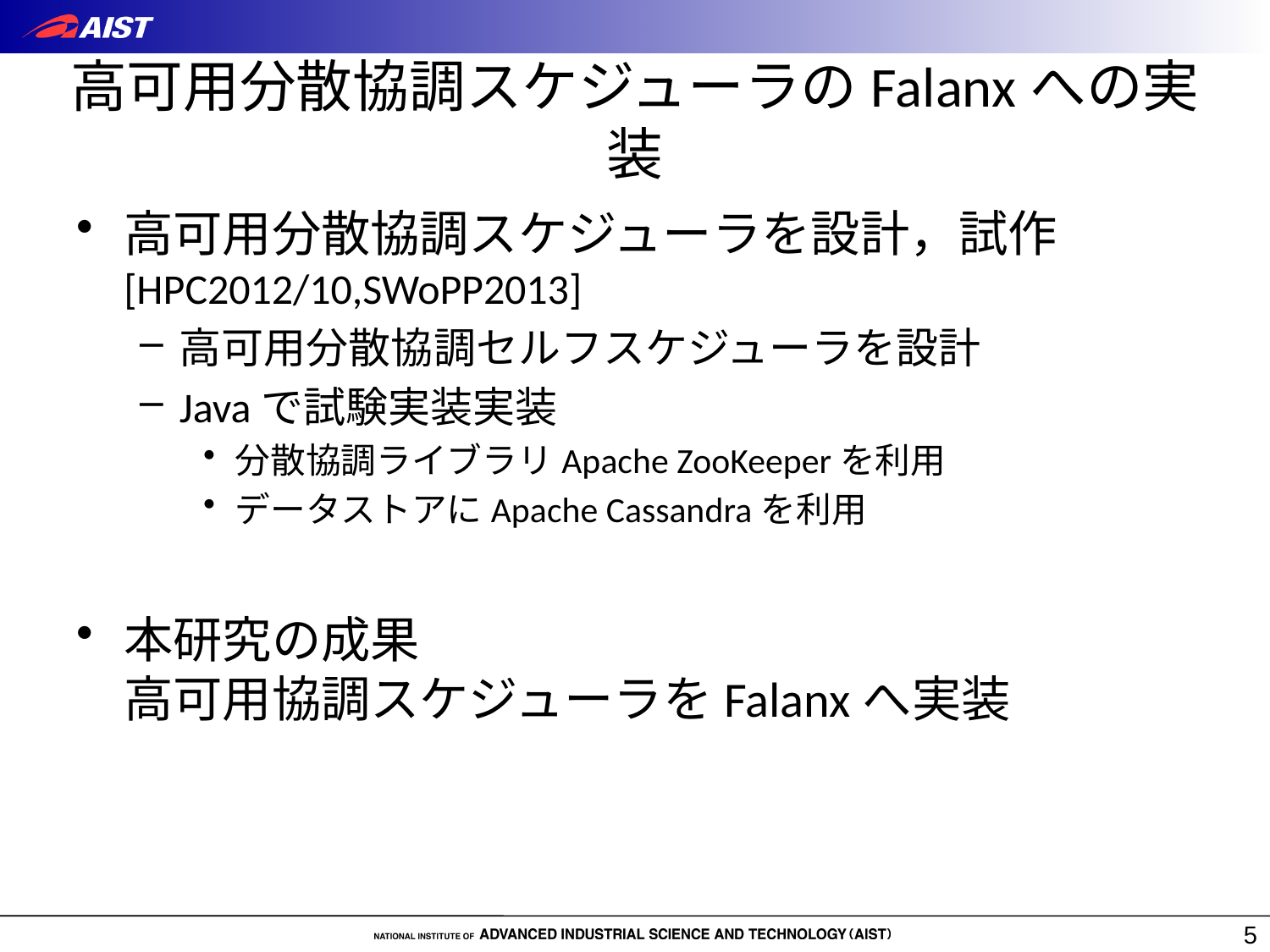

# 高可用分散協調スケジューラのFalanxへの実装
高可用分散協調スケジューラを設計，試作 [HPC2012/10,SWoPP2013]
高可用分散協調セルフスケジューラを設計
Javaで試験実装実装
分散協調ライブラリApache ZooKeeperを利用
データストアにApache Cassandraを利用

本研究の成果
高可用協調スケジューラをFalanxへ実装
5